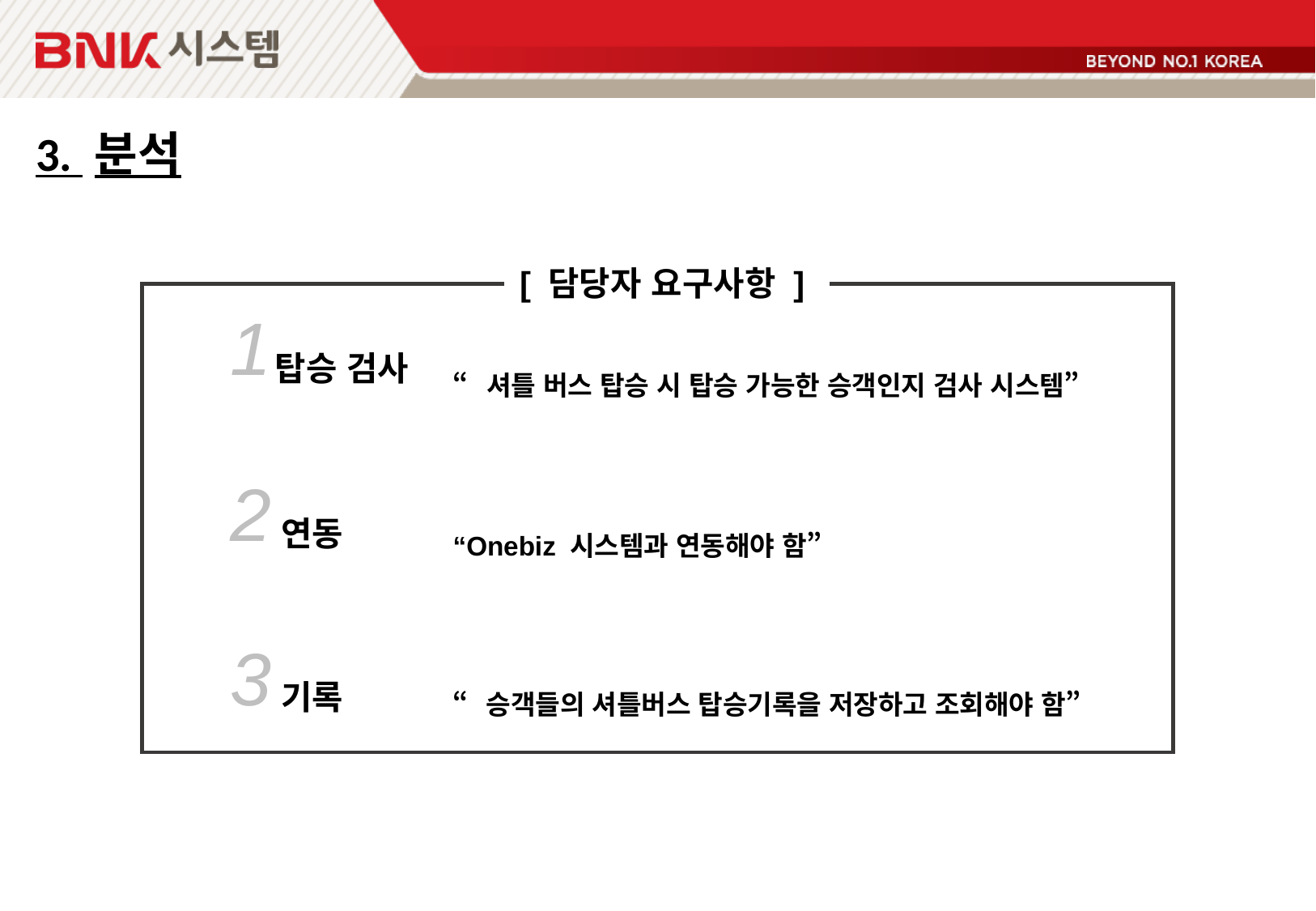

3. 분석
[ 담당자 요구사항 ]

1
탑승 검사
“셔틀 버스 탑승 시 탑승 가능한 승객인지 검사 시스템”
2
연동
“Onebiz 시스템과 연동해야 함”
3
“승객들의 셔틀버스 탑승기록을 저장하고 조회해야 함”
기록